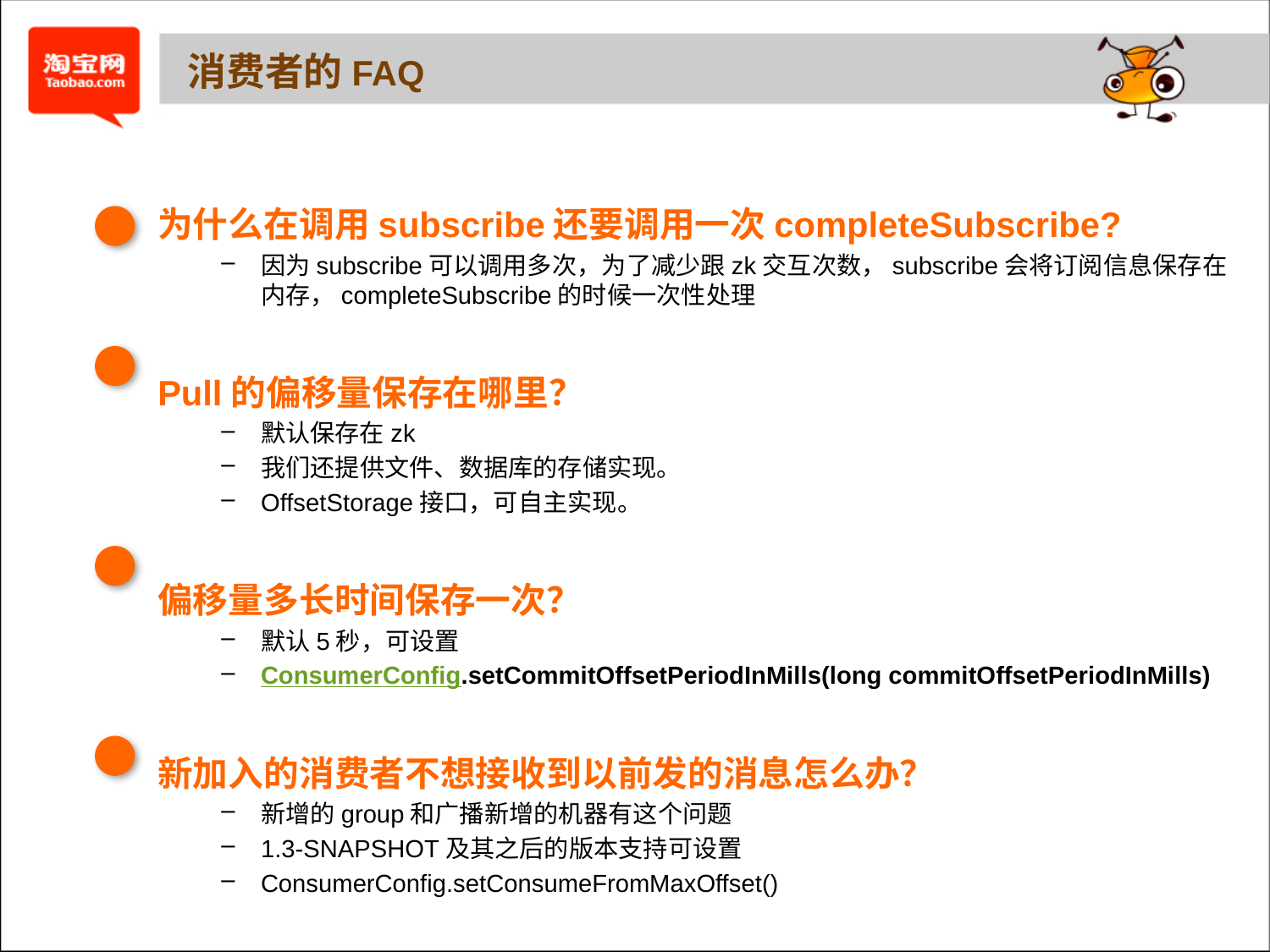

# 消费者的FAQ
为什么在调用subscribe还要调用一次completeSubscribe?
因为subscribe可以调用多次，为了减少跟zk交互次数，subscribe会将订阅信息保存在内存，completeSubscribe的时候一次性处理

Pull的偏移量保存在哪里？
默认保存在zk
我们还提供文件、数据库的存储实现。
OffsetStorage接口，可自主实现。

偏移量多长时间保存一次？
默认5秒，可设置
ConsumerConfig.setCommitOffsetPeriodInMills(long commitOffsetPeriodInMills)

新加入的消费者不想接收到以前发的消息怎么办？
新增的group和广播新增的机器有这个问题
1.3-SNAPSHOT及其之后的版本支持可设置
ConsumerConfig.setConsumeFromMaxOffset()